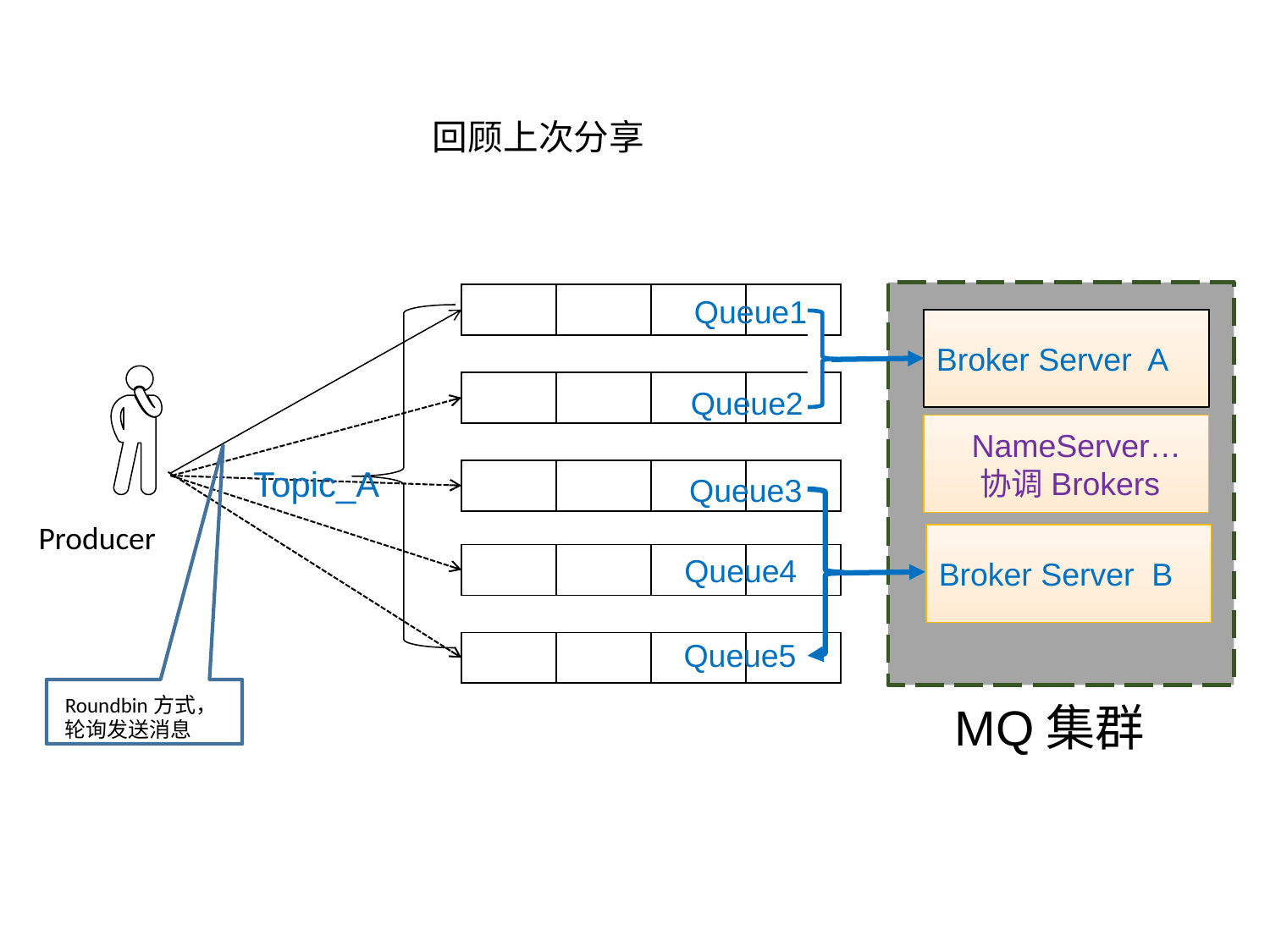

e
	                                回顾上次分享

|  |  |  |  |
| --- | --- | --- | --- |
 Queue1

Broker Server  A

Producer
|  |  |  |  |
| --- | --- | --- | --- |
 Queue2

    NameServer…
     协调Brokers
Topic_A
|  |  |  |  |
| --- | --- | --- | --- |
 Queue3

Broker Server  B
|  |  |  |  |
| --- | --- | --- | --- |
 Queue4

 Queue5

|  |  |  |  |
| --- | --- | --- | --- |

Roundbin方式，轮询发送消息
MQ集群